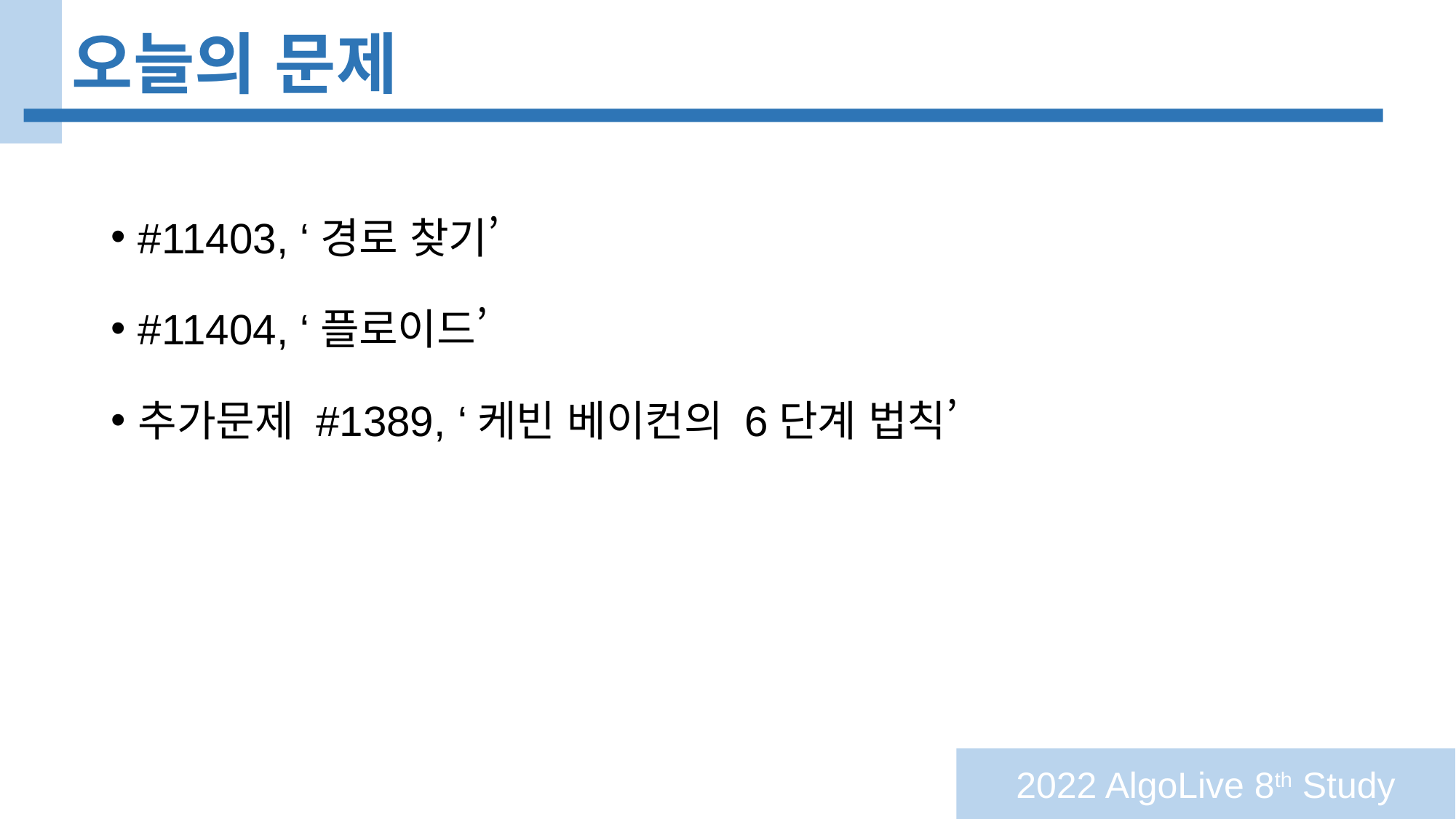

# 오늘의 문제
#11403, ‘경로 찾기’
#11404, ‘플로이드’
추가문제 #1389, ‘케빈 베이컨의 6단계 법칙’